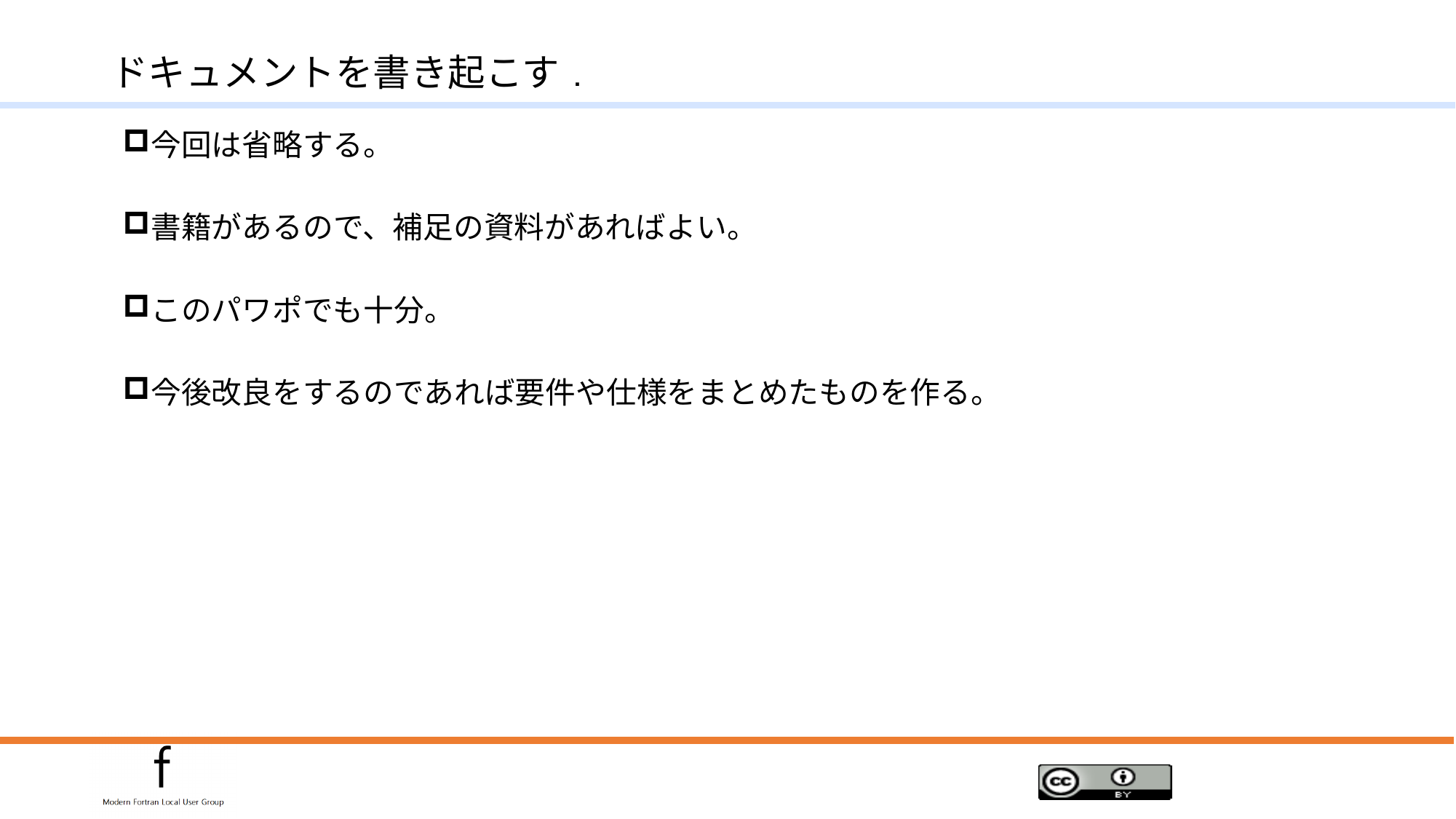

# ドキュメントを書き起こす.
今回は省略する。

書籍があるので、補足の資料があればよい。

このパワポでも十分。

今後改良をするのであれば要件や仕様をまとめたものを作る。